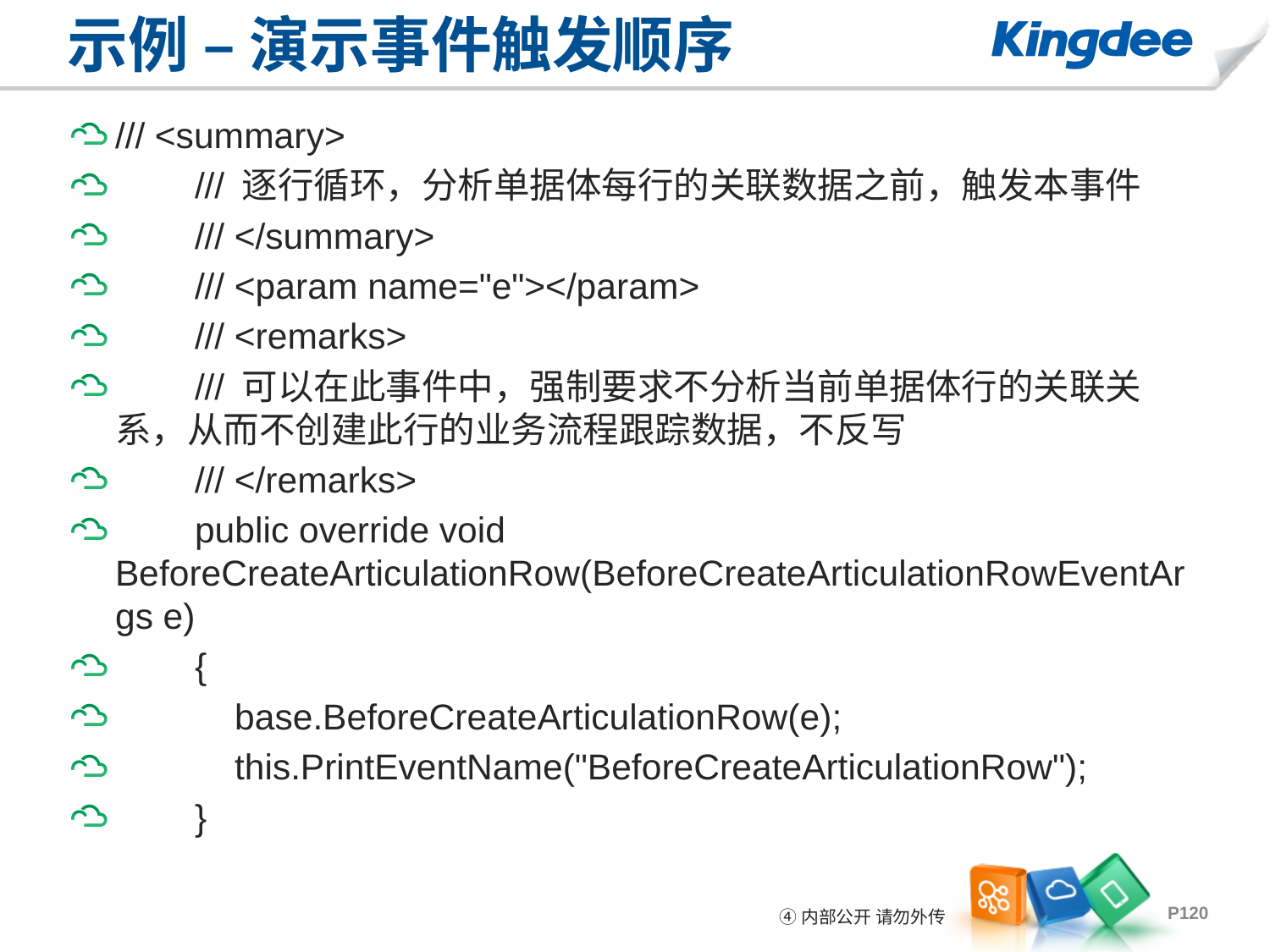

# 示例 – 演示事件触发顺序
/// <summary>
        /// 逐行循环，分析单据体每行的关联数据之前，触发本事件
        /// </summary>
        /// <param name="e"></param>
        /// <remarks>
        /// 可以在此事件中，强制要求不分析当前单据体行的关联关系，从而不创建此行的业务流程跟踪数据，不反写
        /// </remarks>
        public override void BeforeCreateArticulationRow(BeforeCreateArticulationRowEventArgs e)
        {
            base.BeforeCreateArticulationRow(e);
            this.PrintEventName("BeforeCreateArticulationRow");
        }